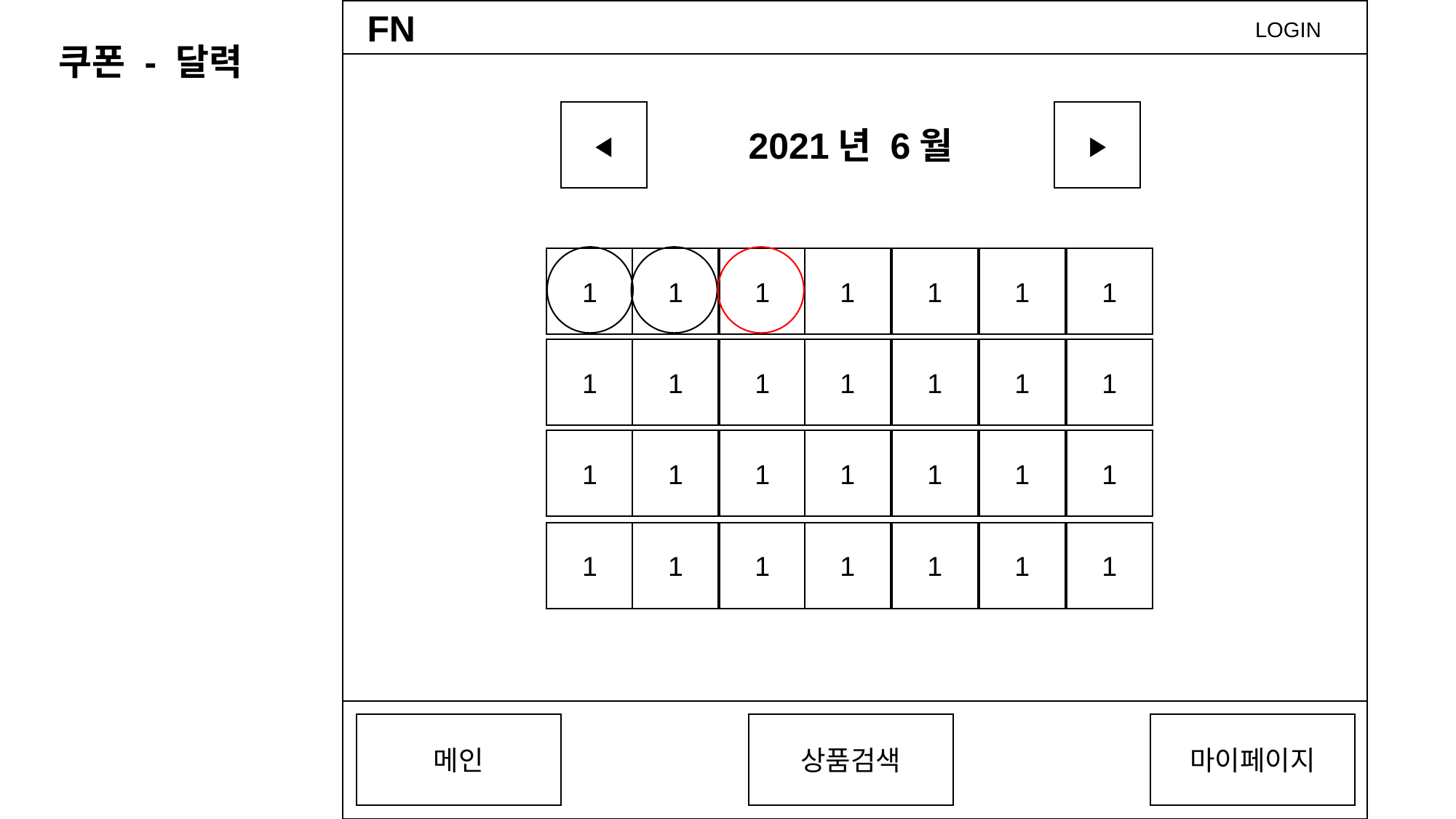

FN

LOGIN

메인
상품검색
마이페이지
쿠폰 - 달력
◀
▶
2021년 6월

1
1
1
1
1
1
1
1
1
1
1
1
1
1
1
1
1
1
1
1
1
1
1
1
1
1
1
1